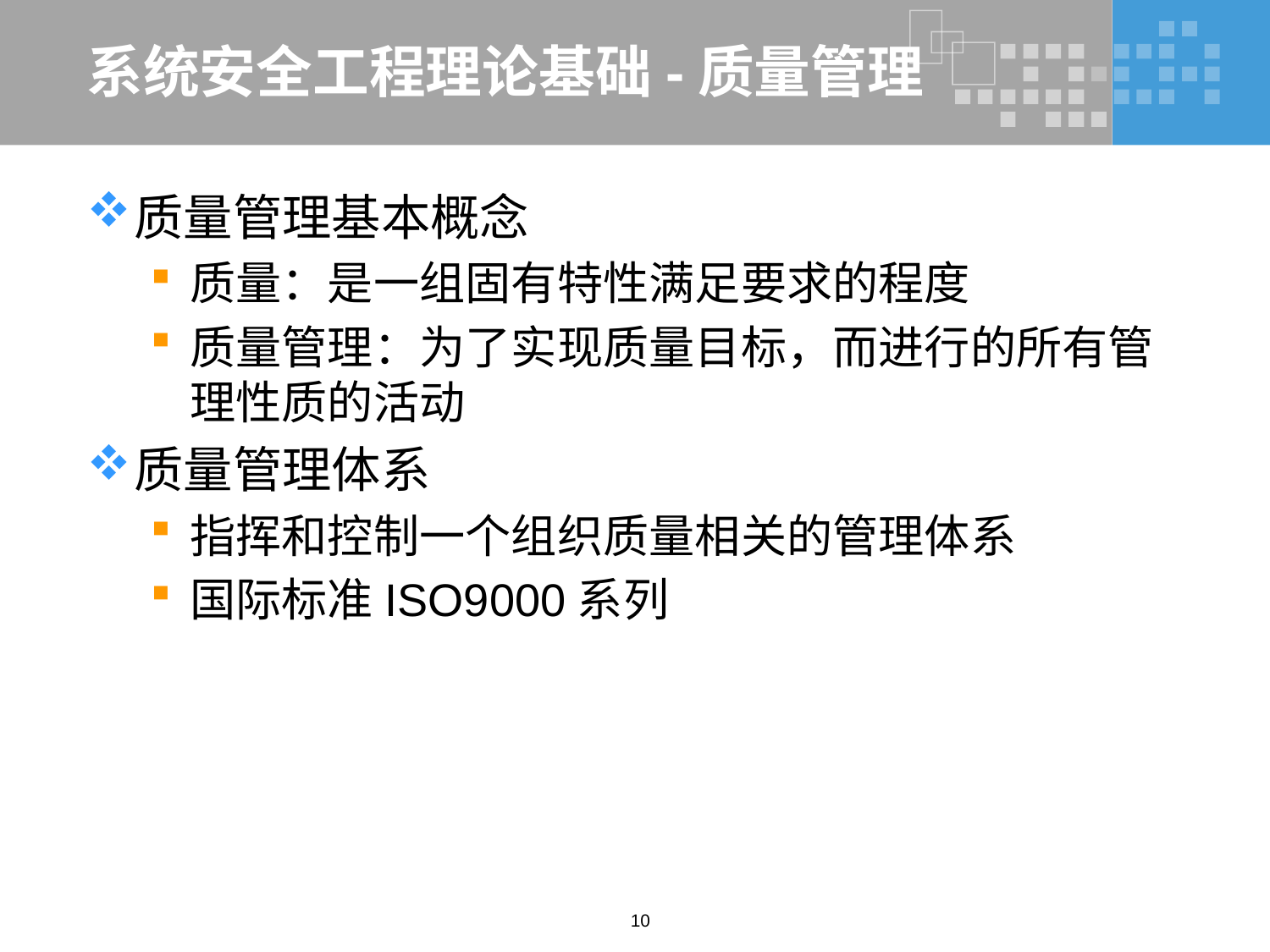

# 系统安全工程理论基础-质量管理
质量管理基本概念
质量：是一组固有特性满足要求的程度
质量管理：为了实现质量目标，而进行的所有管理性质的活动
质量管理体系
指挥和控制一个组织质量相关的管理体系
国际标准ISO9000系列

10